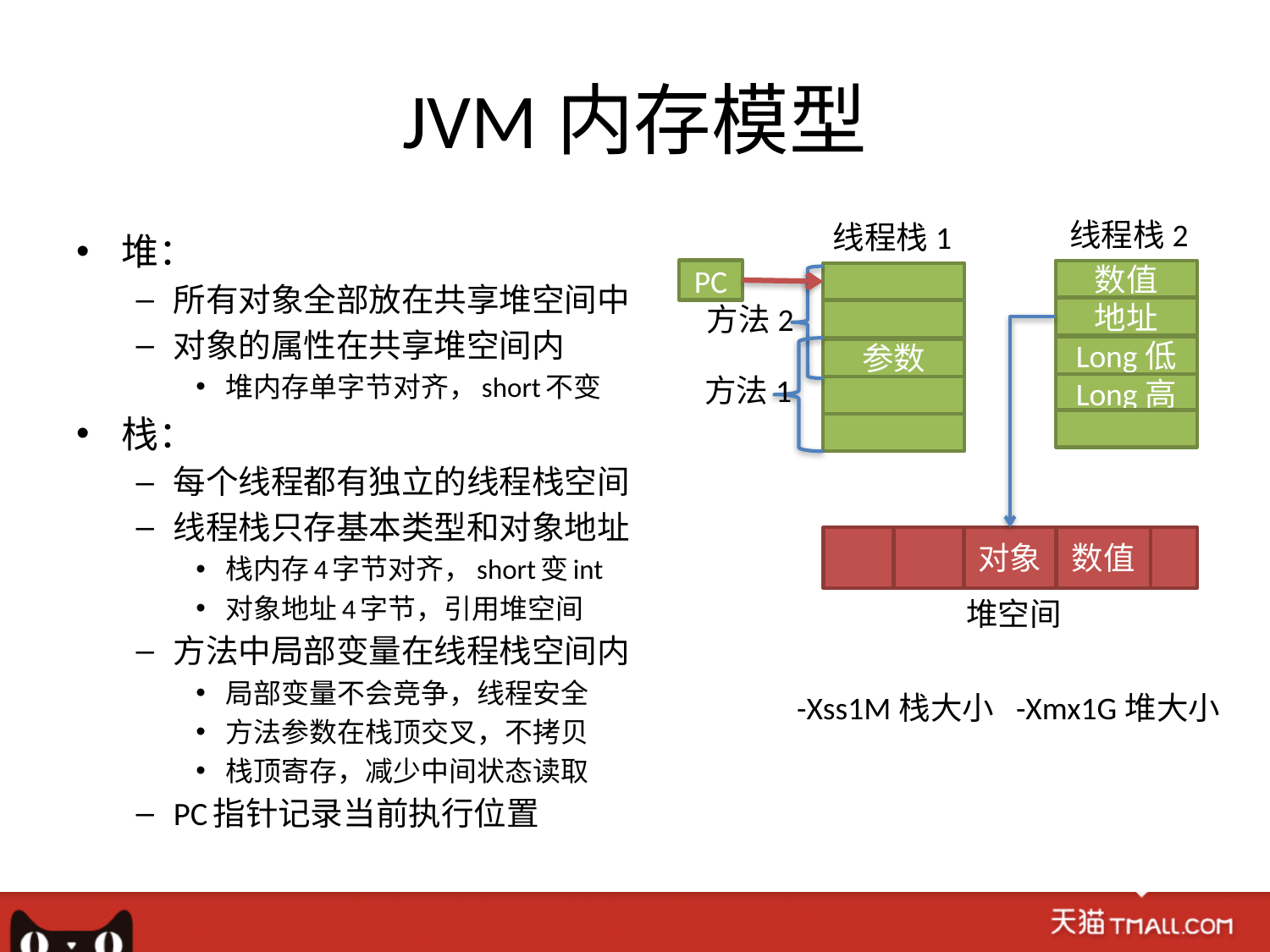

# JVM内存模型
线程栈2
线程栈1
堆：
所有对象全部放在共享堆空间中
对象的属性在共享堆空间内
堆内存单字节对齐，short不变
栈：
每个线程都有独立的线程栈空间
线程栈只存基本类型和对象地址
栈内存4字节对齐，short变int
对象地址4字节，引用堆空间
方法中局部变量在线程栈空间内
局部变量不会竞争，线程安全
方法参数在栈顶交叉，不拷贝
栈顶寄存，减少中间状态读取
PC指针记录当前执行位置

PC
数值

方法2
地址

Long低

参数
方法1
Long高

对象
数值

堆空间
-Xss1M栈大小  -Xmx1G堆大小